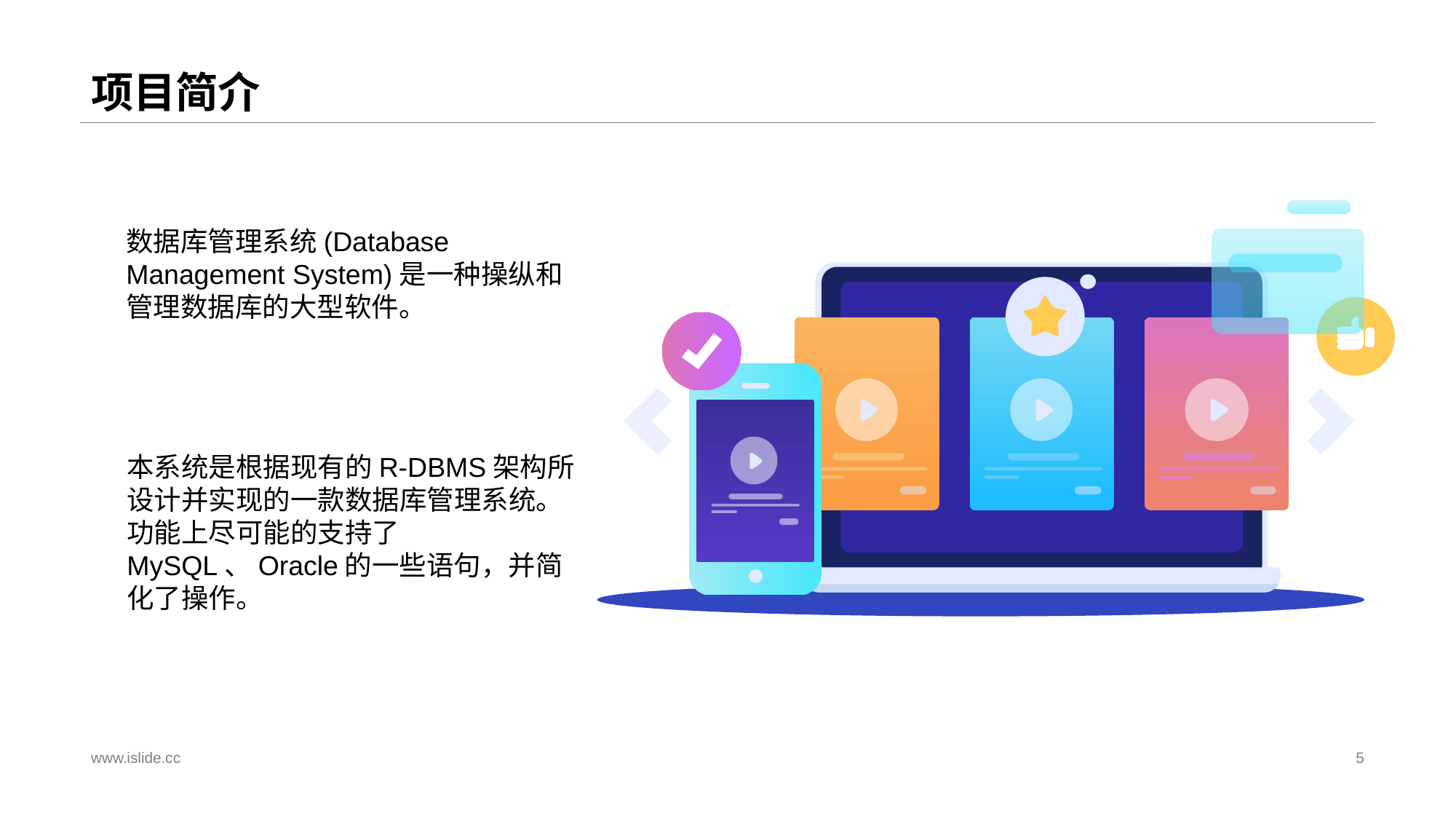

# 项目简介

数据库管理系统(Database Management System)是一种操纵和管理数据库的大型软件。
本系统是根据现有的R-DBMS架构所设计并实现的一款数据库管理系统。功能上尽可能的支持了MySQL、Oracle的一些语句，并简化了操作。
www.islide.cc
5